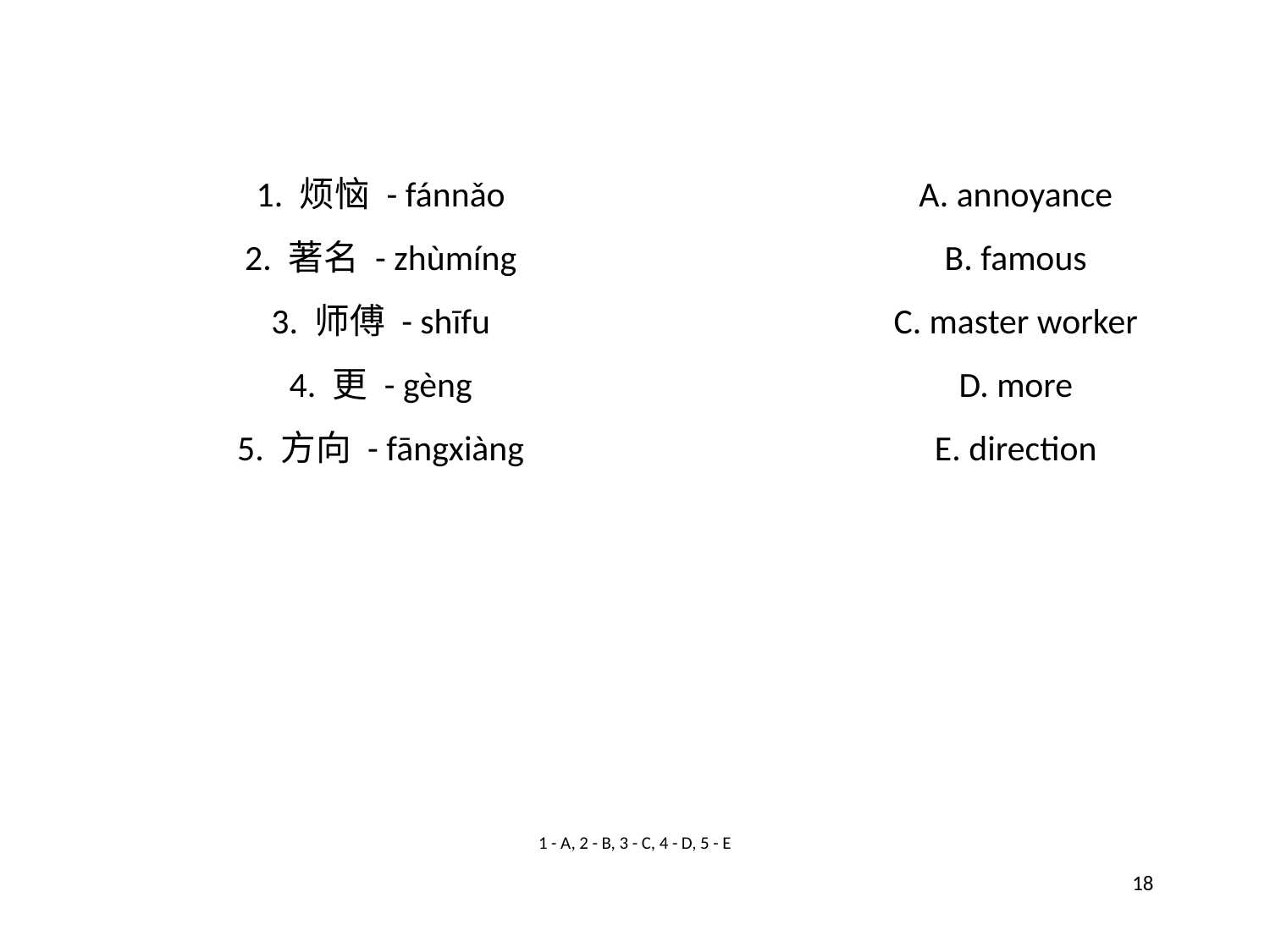

1. 烦恼 - fánnǎo

A. annoyance

2. 著名 - zhùmíng

B. famous

3. 师傅 - shīfu

C. master worker

4. 更 - gèng

D. more

5. 方向 - fāngxiàng

E. direction
1 - A, 2 - B, 3 - C, 4 - D, 5 - E

18